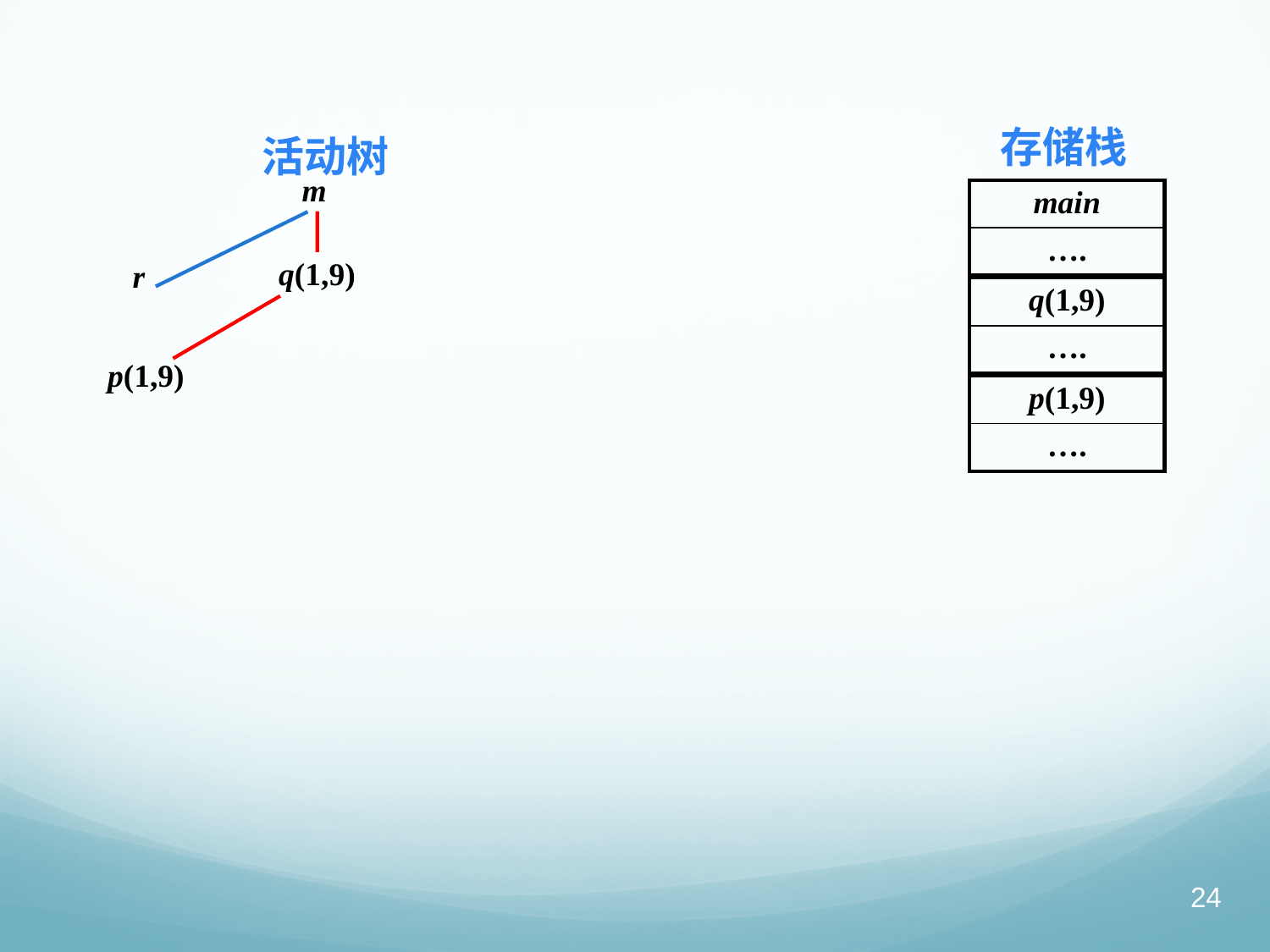

存储栈
活动树
m
| main |
| --- |
| …. |

q(1,9)
r
| q(1,9) |
| --- |
| …. |

p(1,9)
| p(1,9) |
| --- |
| …. |
24